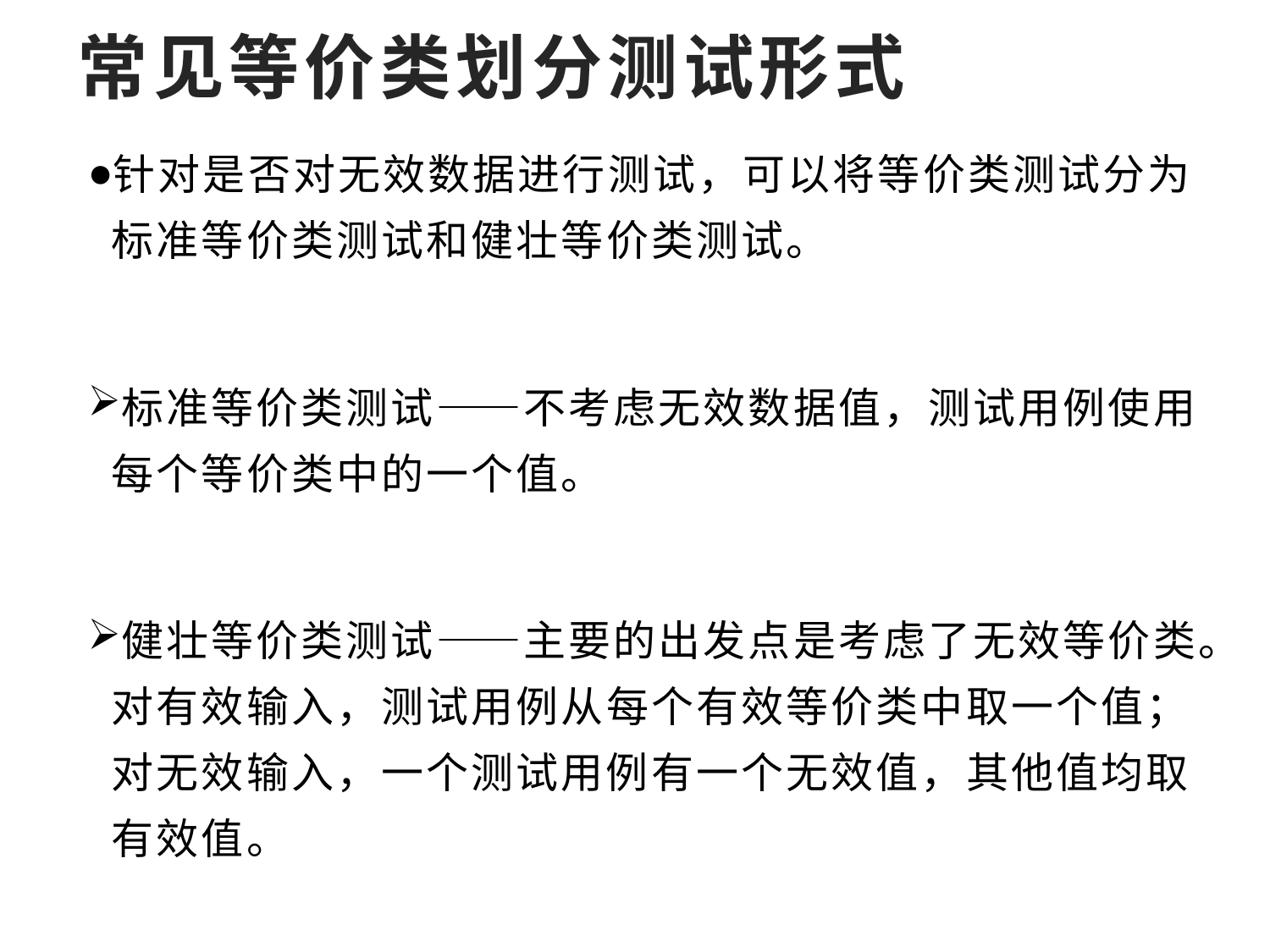

# 常见等价类划分测试形式
针对是否对无效数据进行测试，可以将等价类测试分为 标准等价类测试和健壮等价类测试。

标准等价类测试——不考虑无效数据值，测试用例使用每个等价类中的一个值。

健壮等价类测试——主要的出发点是考虑了无效等价类。对有效输入，测试用例从每个有效等价类中取一个值； 对无效输入，一个测试用例有一个无效值，其他值均取有效值。